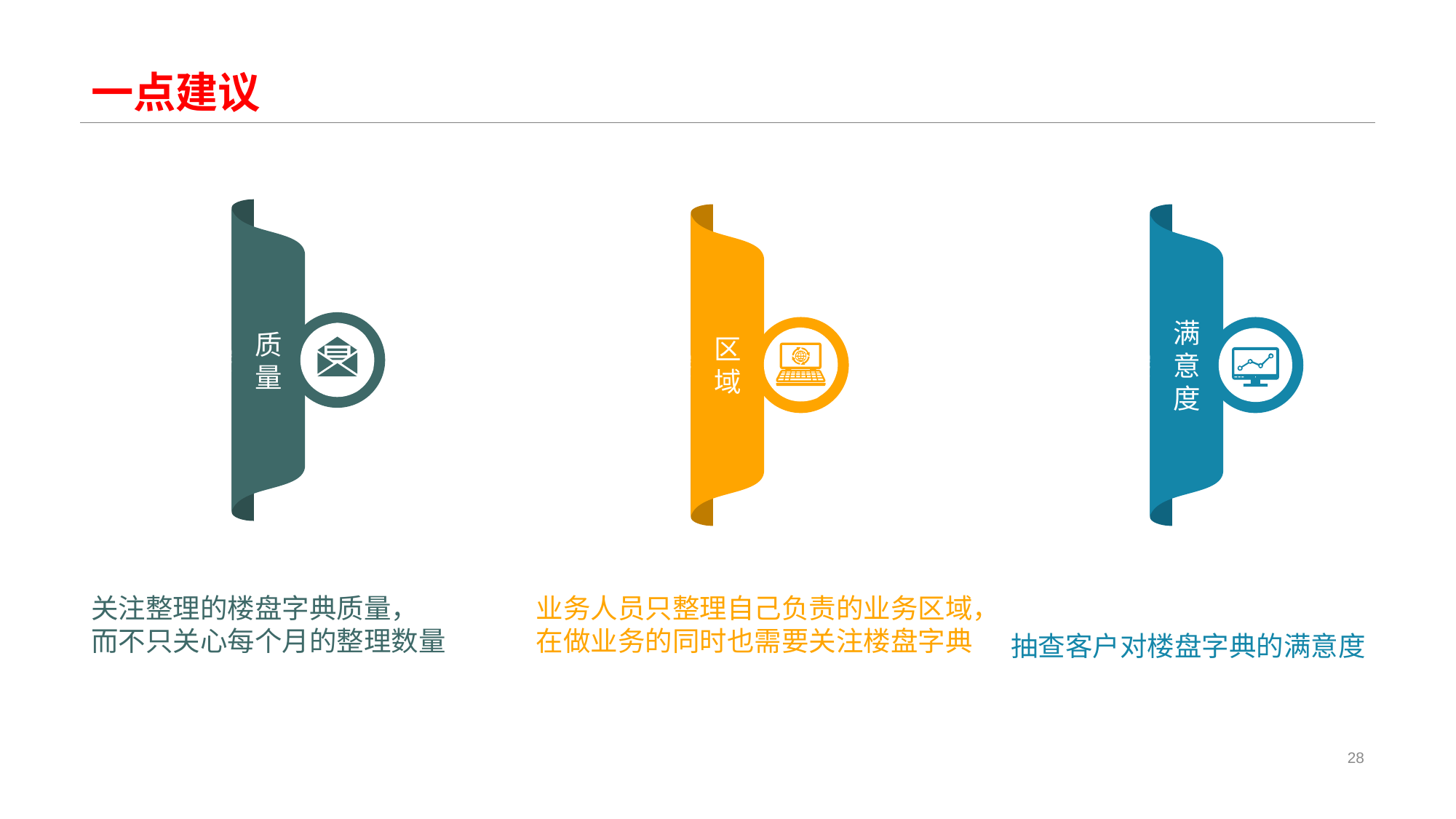

# 一点建议
关键词
质
量

关注整理的楼盘字典质量，
而不只关心每个月的整理数量
关键词
区
域

业务人员只整理自己负责的业务区域，
在做业务的同时也需要关注楼盘字典
关键词
满
意
度

抽查客户对楼盘字典的满意度
28